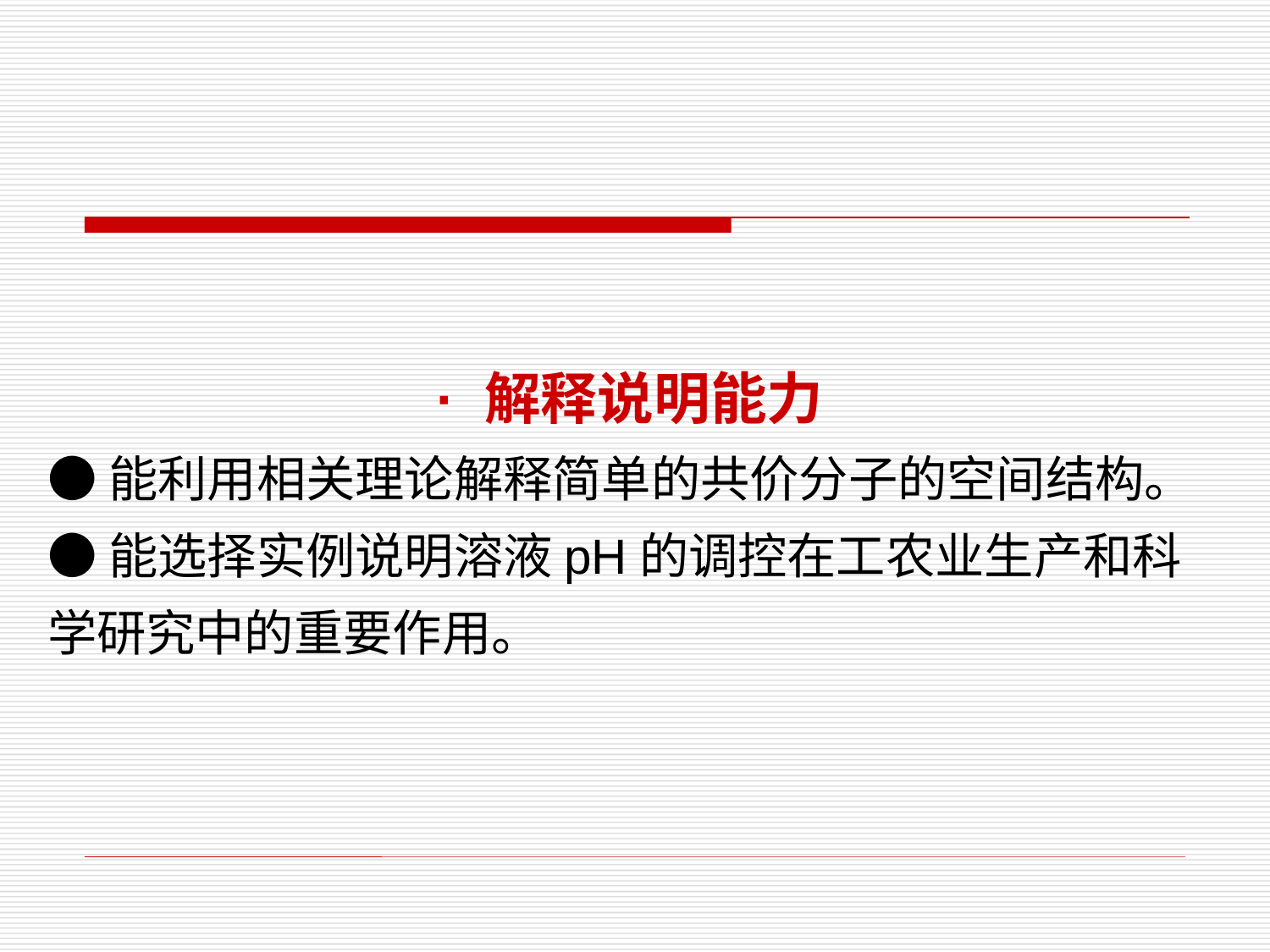

· 解释说明能力
●能利用相关理论解释简单的共价分子的空间结构。
●能选择实例说明溶液pH的调控在工农业生产和科学研究中的重要作用。